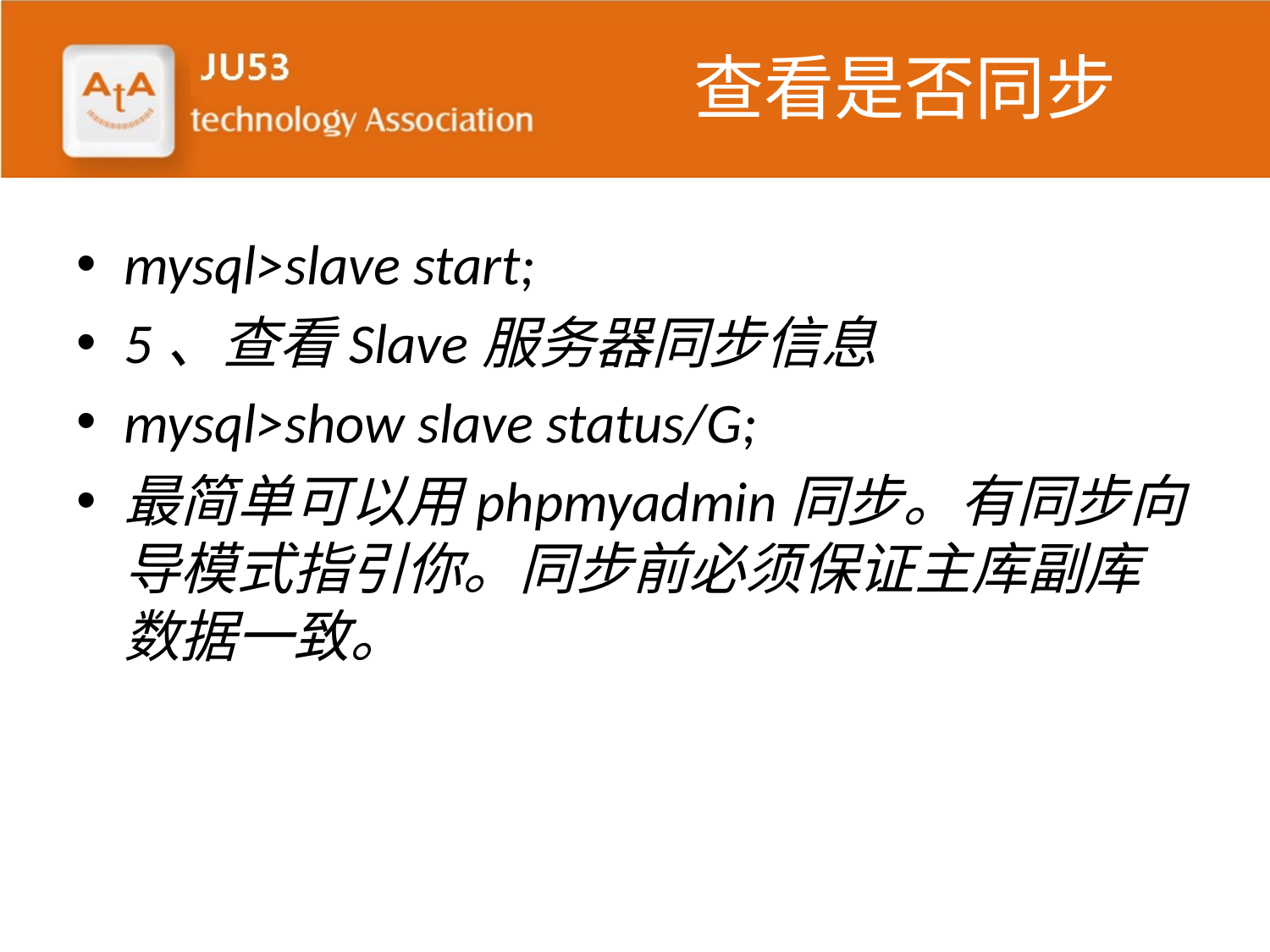

# 查看是否同步
mysql>slave start;
5、查看Slave服务器同步信息
mysql>show slave status/G;
最简单可以用phpmyadmin同步。有同步向导模式指引你。同步前必须保证主库副库数据一致。